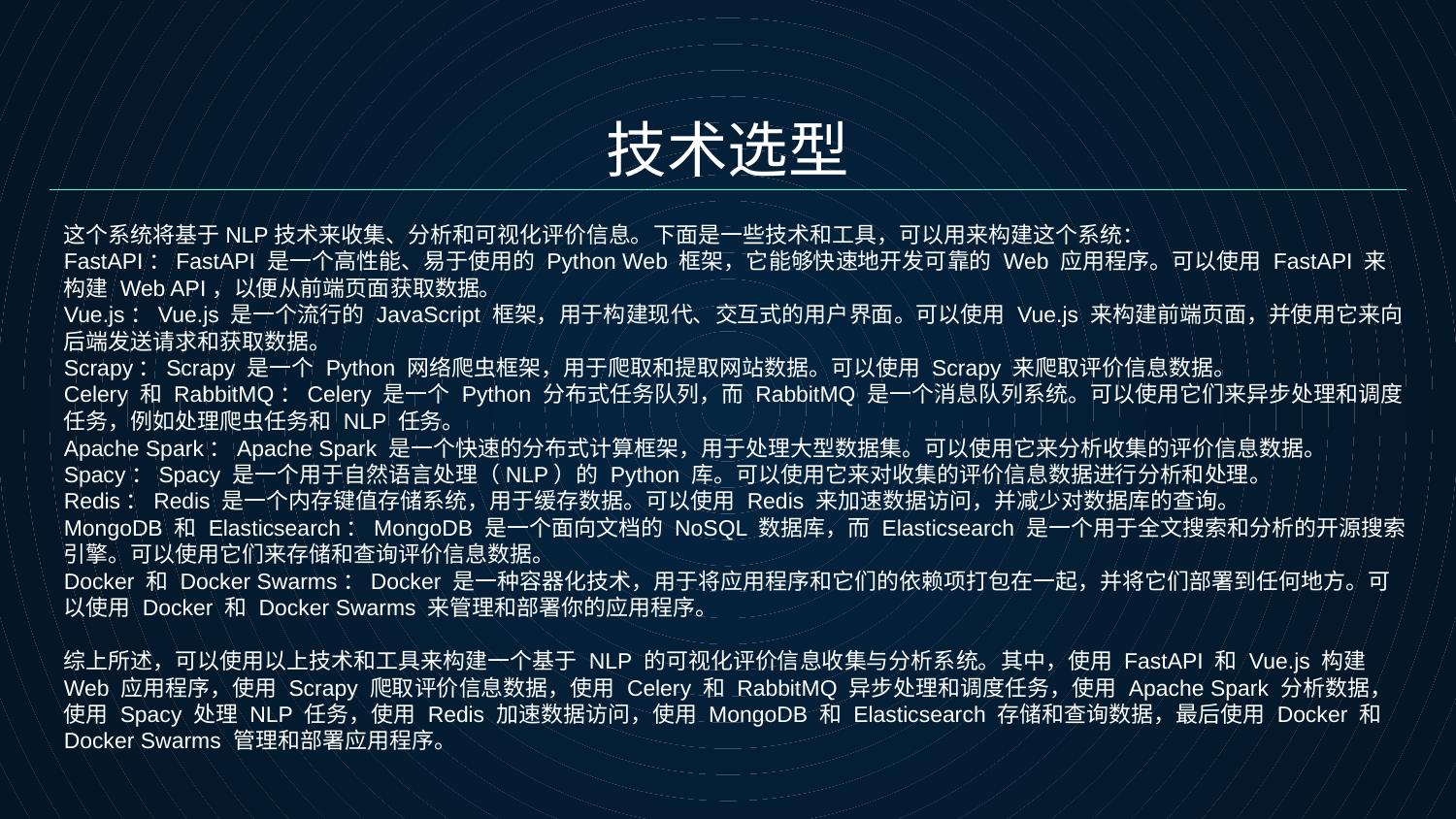

技术选型
这个系统将基于NLP技术来收集、分析和可视化评价信息。下面是一些技术和工具，可以用来构建这个系统：
FastAPI：FastAPI 是一个高性能、易于使用的 Python Web 框架，它能够快速地开发可靠的 Web 应用程序。可以使用 FastAPI 来构建 Web API，以便从前端页面获取数据。
Vue.js：Vue.js 是一个流行的 JavaScript 框架，用于构建现代、交互式的用户界面。可以使用 Vue.js 来构建前端页面，并使用它来向后端发送请求和获取数据。
Scrapy：Scrapy 是一个 Python 网络爬虫框架，用于爬取和提取网站数据。可以使用 Scrapy 来爬取评价信息数据。
Celery 和 RabbitMQ：Celery 是一个 Python 分布式任务队列，而 RabbitMQ 是一个消息队列系统。可以使用它们来异步处理和调度任务，例如处理爬虫任务和 NLP 任务。
Apache Spark：Apache Spark 是一个快速的分布式计算框架，用于处理大型数据集。可以使用它来分析收集的评价信息数据。
Spacy：Spacy 是一个用于自然语言处理（NLP）的 Python 库。可以使用它来对收集的评价信息数据进行分析和处理。
Redis：Redis 是一个内存键值存储系统，用于缓存数据。可以使用 Redis 来加速数据访问，并减少对数据库的查询。
MongoDB 和 Elasticsearch：MongoDB 是一个面向文档的 NoSQL 数据库，而 Elasticsearch 是一个用于全文搜索和分析的开源搜索引擎。可以使用它们来存储和查询评价信息数据。
Docker 和 Docker Swarms：Docker 是一种容器化技术，用于将应用程序和它们的依赖项打包在一起，并将它们部署到任何地方。可以使用 Docker 和 Docker Swarms 来管理和部署你的应用程序。

综上所述，可以使用以上技术和工具来构建一个基于 NLP 的可视化评价信息收集与分析系统。其中，使用 FastAPI 和 Vue.js 构建 Web 应用程序，使用 Scrapy 爬取评价信息数据，使用 Celery 和 RabbitMQ 异步处理和调度任务，使用 Apache Spark 分析数据，使用 Spacy 处理 NLP 任务，使用 Redis 加速数据访问，使用 MongoDB 和 Elasticsearch 存储和查询数据，最后使用 Docker 和 Docker Swarms 管理和部署应用程序。